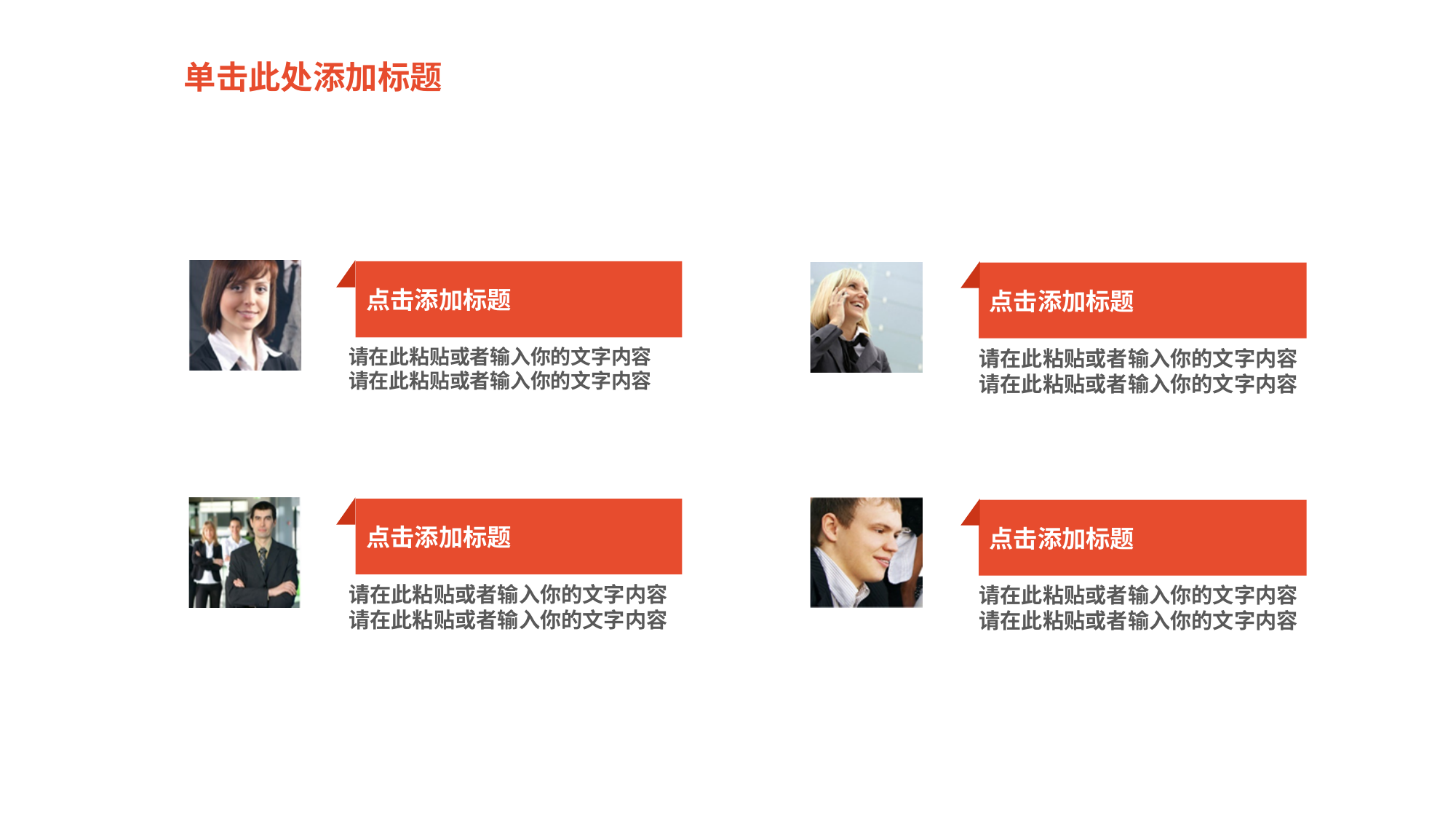

单击此处添加标题

点击添加标题

请在此粘贴或者输入你的文字内容
请在此粘贴或者输入你的文字内容

点击添加标题

请在此粘贴或者输入你的文字内容
请在此粘贴或者输入你的文字内容

点击添加标题

请在此粘贴或者输入你的文字内容
请在此粘贴或者输入你的文字内容

点击添加标题

请在此粘贴或者输入你的文字内容
请在此粘贴或者输入你的文字内容
2018/1/24